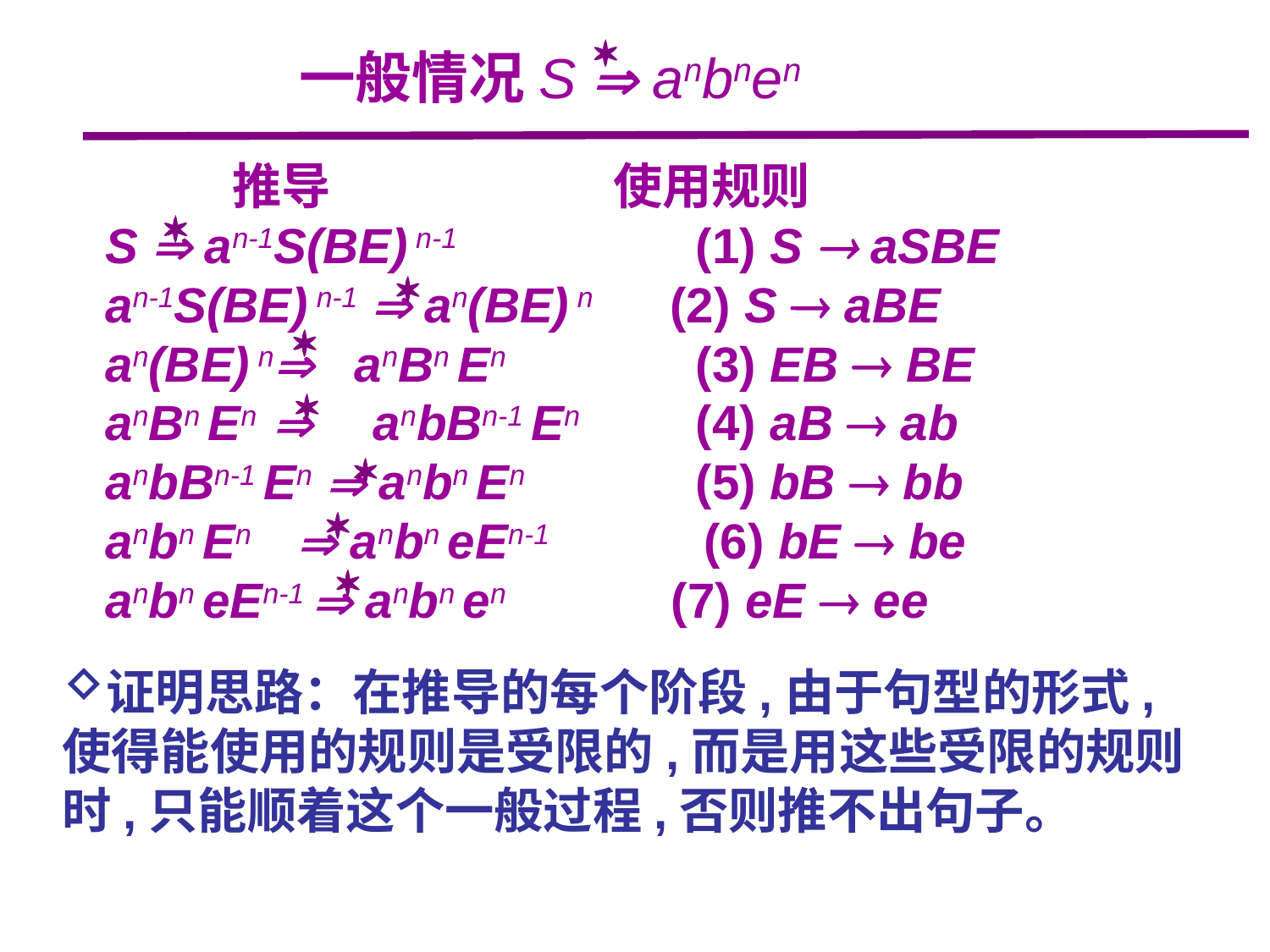

∗
一般情况S ⇒ anbnen
	推导		           	使用规则
S ⇒ an-1S(BE) n-1		      (1) S → aSBE
an-1S(BE) n-1 ⇒ an(BE) n      (2) S → aBE
an(BE) n⇒   anBn En  	      (3) EB → BE
anBn En  ⇒ 	 anbBn-1 En 	      (4) aB → ab
anbBn-1 En ⇒ anbn En 	      (5) bB → bb
anbn En     ⇒ anbn eEn-1 	       (6) bE → be
anbn eEn-1 ⇒ anbn en            (7) eE → ee

∗
∗
∗
∗
∗
∗
∗
证明思路：在推导的每个阶段,由于句型的形式,使得能使用的规则是受限的,而是用这些受限的规则时,只能顺着这个一般过程,否则推不出句子。